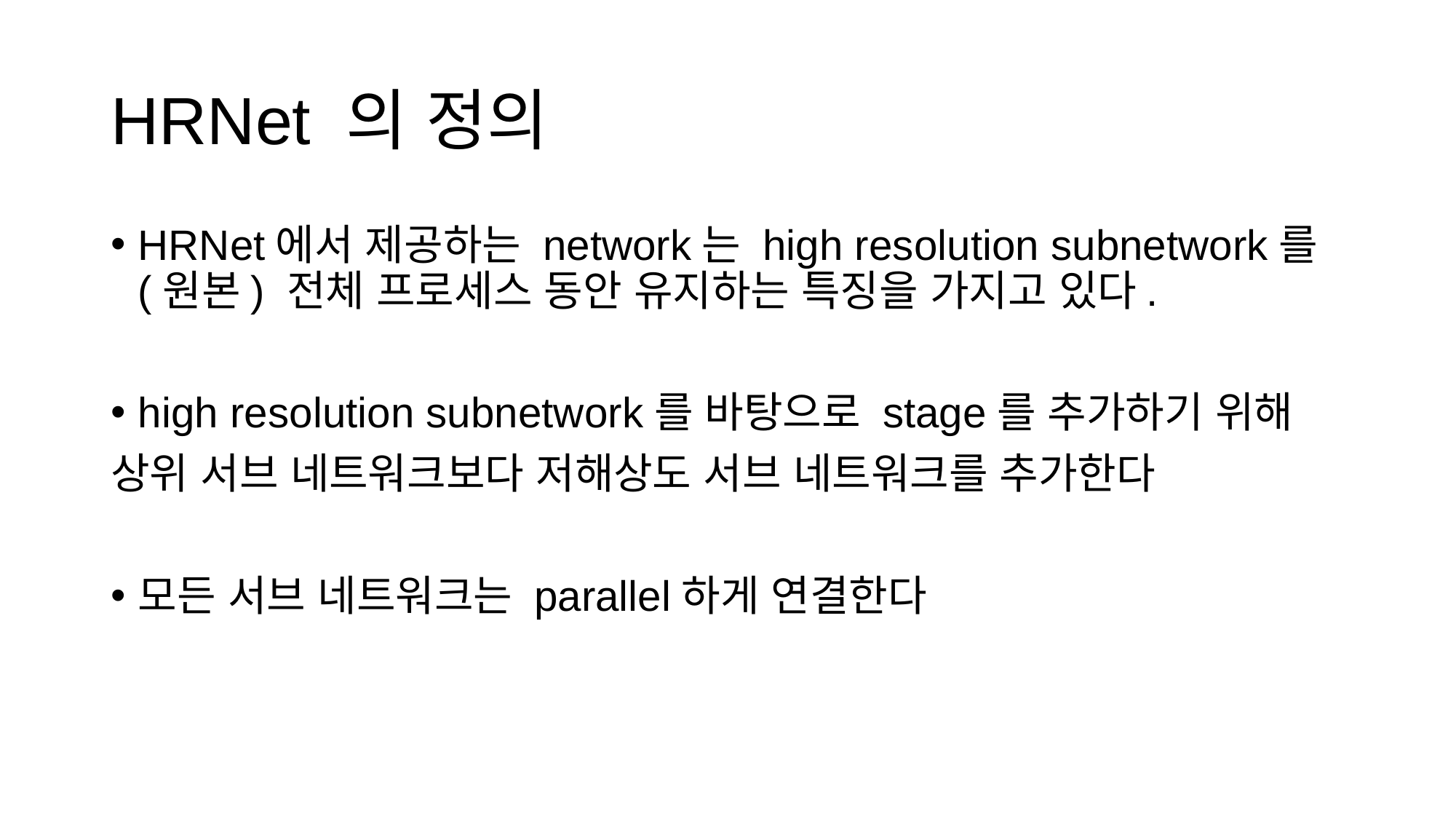

# HRNet 의 정의
HRNet에서 제공하는 network는 high resolution subnetwork를(원본) 전체 프로세스 동안 유지하는 특징을 가지고 있다.

high resolution subnetwork를 바탕으로 stage를 추가하기 위해
상위 서브 네트워크보다 저해상도 서브 네트워크를 추가한다

모든 서브 네트워크는 parallel하게 연결한다